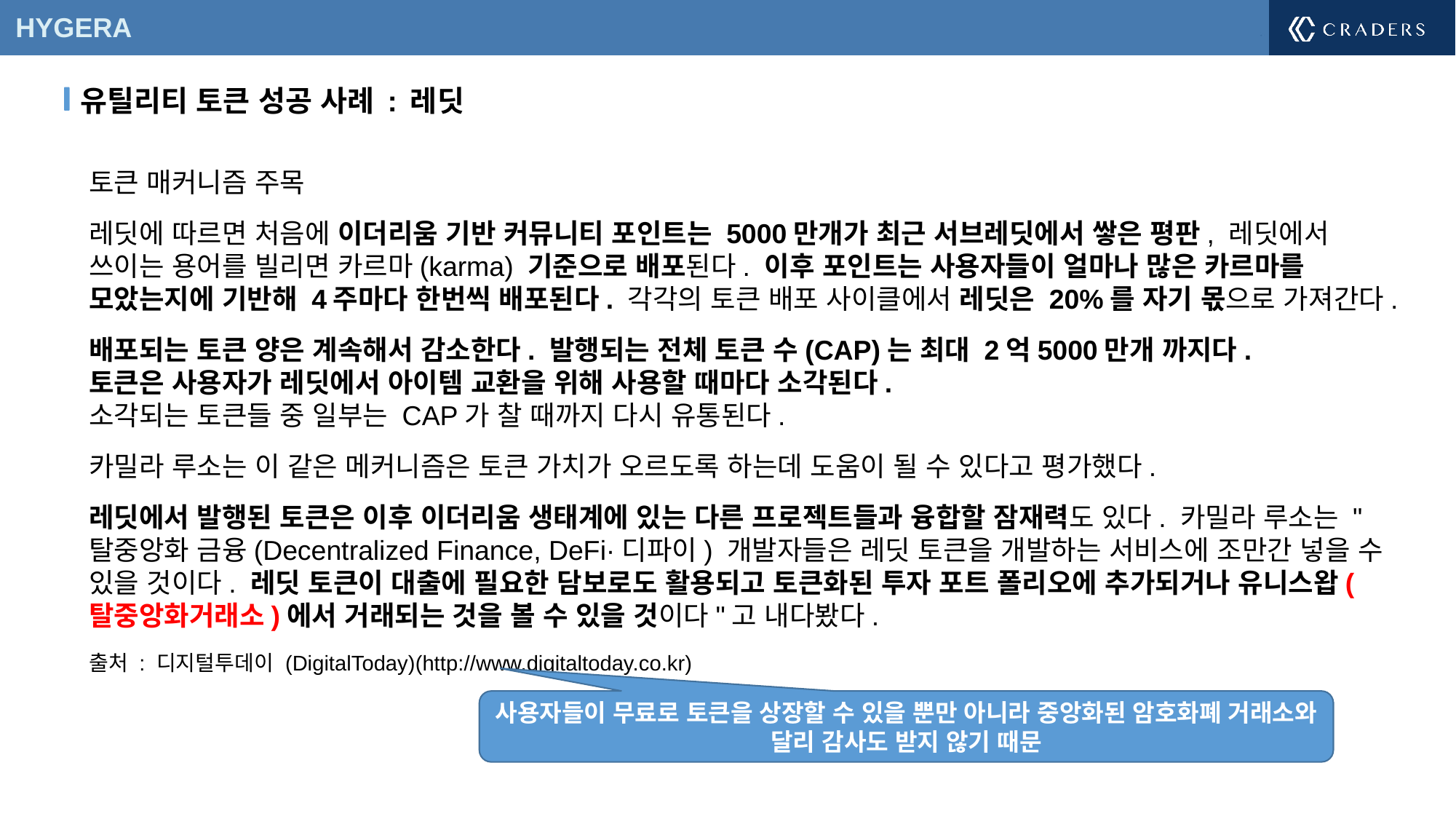

유틸리티 토큰 성공 사례 : 레딧
토큰 매커니즘 주목
레딧에 따르면 처음에 이더리움 기반 커뮤니티 포인트는 5000만개가 최근 서브레딧에서 쌓은 평판, 레딧에서 쓰이는 용어를 빌리면 카르마(karma) 기준으로 배포된다. 이후 포인트는 사용자들이 얼마나 많은 카르마를 모았는지에 기반해 4주마다 한번씩 배포된다. 각각의 토큰 배포 사이클에서 레딧은 20%를 자기 몫으로 가져간다.
배포되는 토큰 양은 계속해서 감소한다. 발행되는 전체 토큰 수(CAP)는 최대 2억5000만개 까지다.
토큰은 사용자가 레딧에서 아이템 교환을 위해 사용할 때마다 소각된다.
소각되는 토큰들 중 일부는 CAP가 찰 때까지 다시 유통된다.
카밀라 루소는 이 같은 메커니즘은 토큰 가치가 오르도록 하는데 도움이 될 수 있다고 평가했다.
레딧에서 발행된 토큰은 이후 이더리움 생태계에 있는 다른 프로젝트들과 융합할 잠재력도 있다. 카밀라 루소는 "탈중앙화 금융(Decentralized Finance, DeFi·디파이) 개발자들은 레딧 토큰을 개발하는 서비스에 조만간 넣을 수 있을 것이다. 레딧 토큰이 대출에 필요한 담보로도 활용되고 토큰화된 투자 포트 폴리오에 추가되거나 유니스왑(탈중앙화거래소)에서 거래되는 것을 볼 수 있을 것이다"고 내다봤다.
출처 : 디지털투데이 (DigitalToday)(http://www.digitaltoday.co.kr)

사용자들이 무료로 토큰을 상장할 수 있을 뿐만 아니라 중앙화된 암호화폐 거래소와 달리 감사도 받지 않기 때문